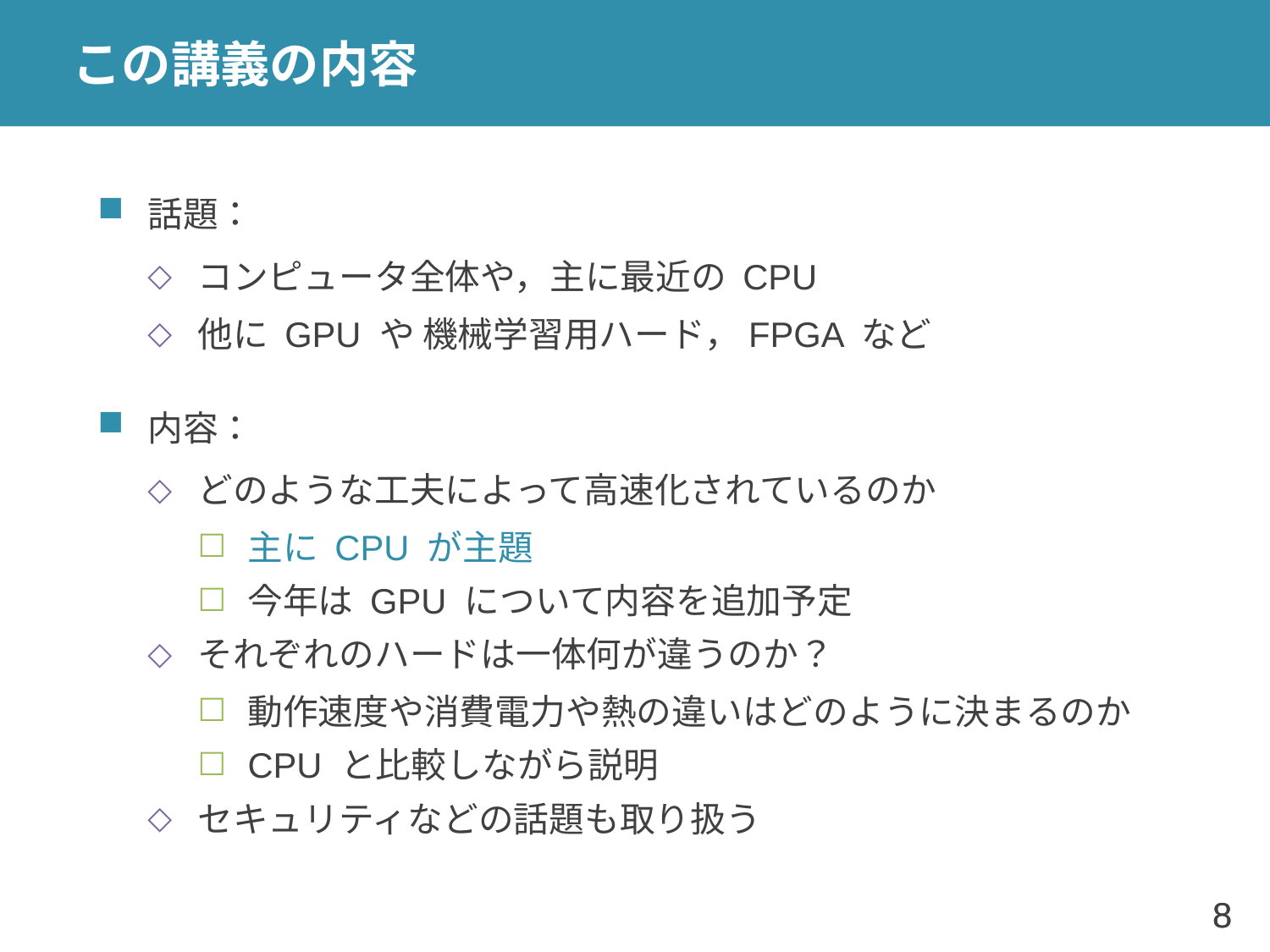

# この講義の内容
話題：
コンピュータ全体や，主に最近の CPU
他に GPU や 機械学習用ハード，FPGA など
内容：
どのような工夫によって高速化されているのか
主に CPU が主題
今年は GPU について内容を追加予定
それぞれのハードは一体何が違うのか？
動作速度や消費電力や熱の違いはどのように決まるのか
CPU と比較しながら説明
セキュリティなどの話題も取り扱う